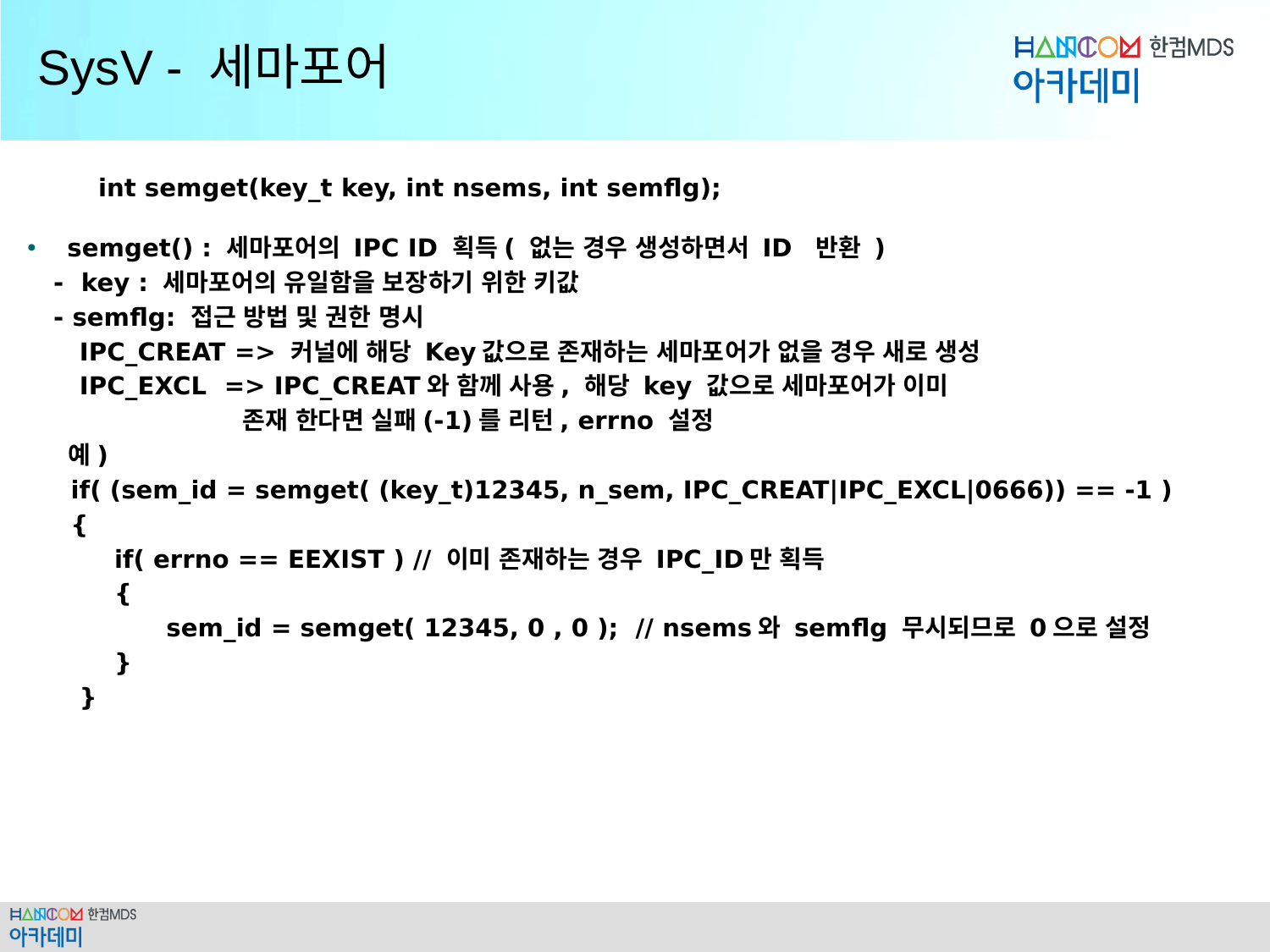

# SysV - 세마포어
int semget(key_t key, int nsems, int semflg);
semget() : 세마포어의 IPC ID 획득( 없는 경우 생성하면서 ID  반환 )
   -  key : 세마포어의 유일함을 보장하기 위한 키값
   - semflg: 접근 방법 및 권한 명시
      IPC_CREAT => 커널에 해당 Key값으로 존재하는 세마포어가 없을 경우 새로 생성
      IPC_EXCL  => IPC_CREAT와 함께 사용, 해당 key 값으로 세마포어가 이미
                              존재 한다면 실패(-1)를 리턴, errno 설정
     예)
     if( (sem_id = semget( (key_t)12345, n_sem, IPC_CREAT|IPC_EXCL|0666)) == -1 )
     {
          if( errno == EEXIST ) // 이미 존재하는 경우 IPC_ID만 획득
          {
                sem_id = semget( 12345, 0 , 0 );  // nsems와 semflg 무시되므로 0으로 설정
          }
      }